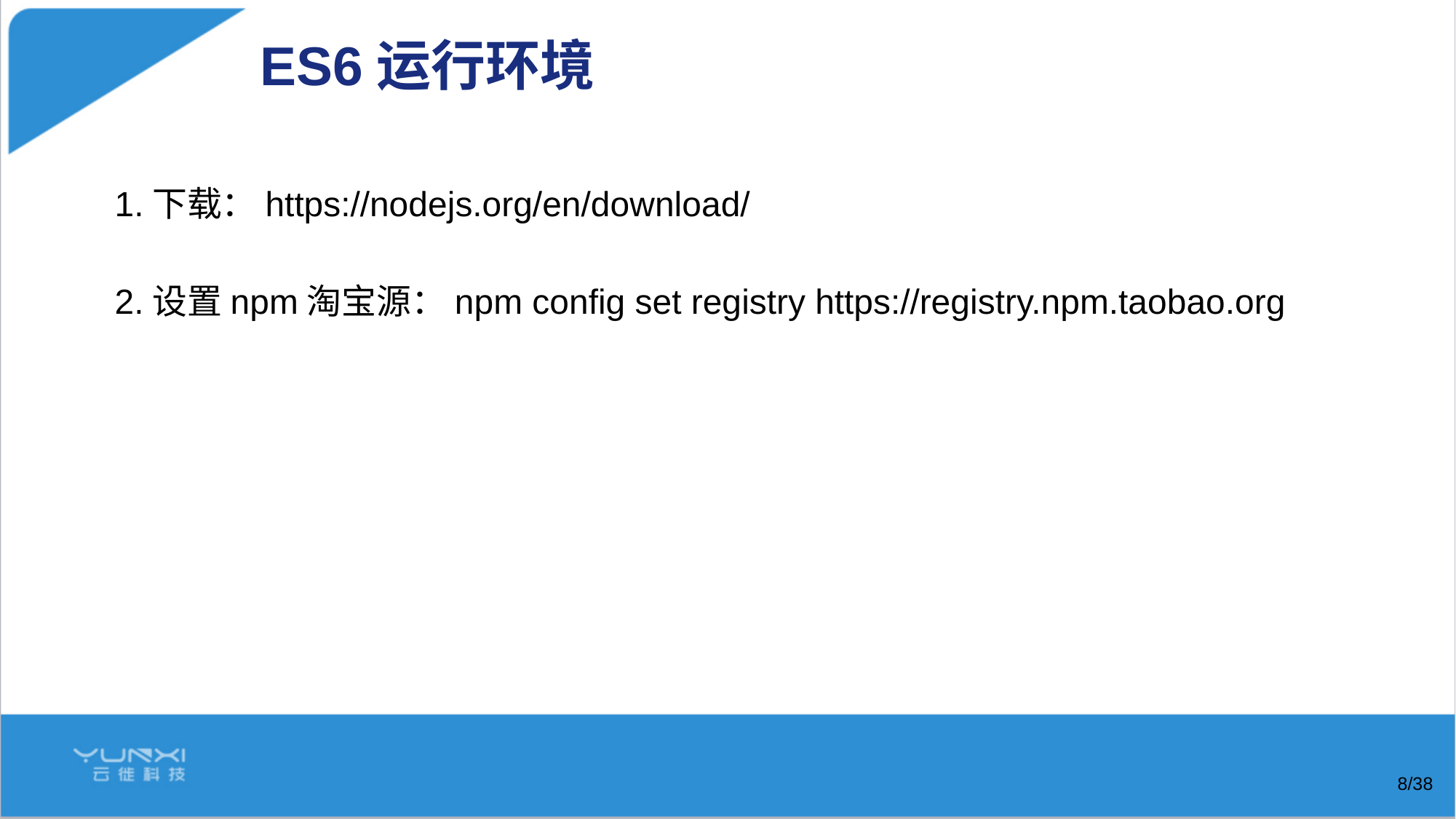

# ES6运行环境

1.下载：https://nodejs.org/en/download/

2.设置npm淘宝源：npm config set registry https://registry.npm.taobao.org
8/38